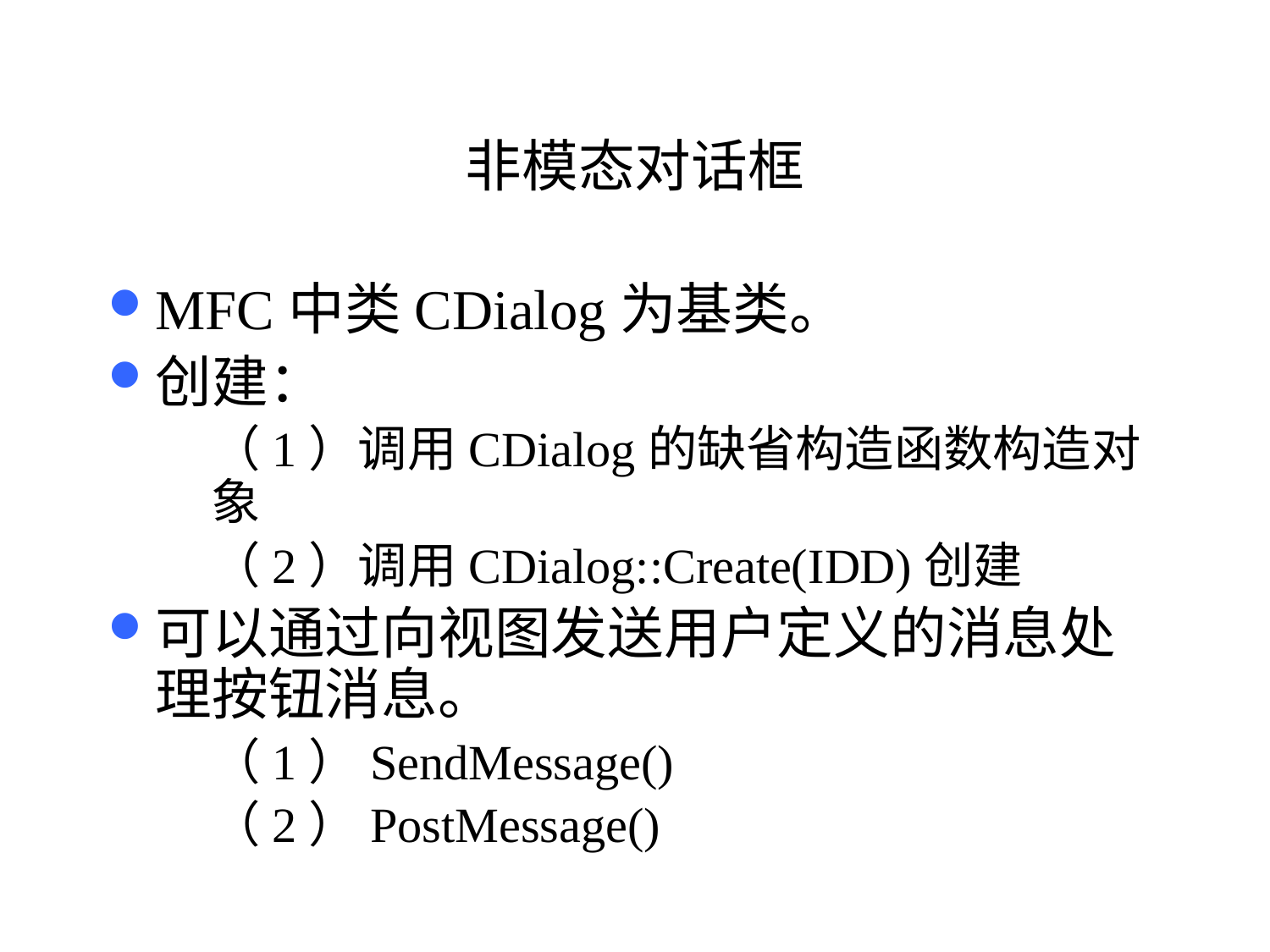

# 非模态对话框
MFC中类CDialog为基类。
创建：
（1）调用CDialog的缺省构造函数构造对象
（2）调用CDialog::Create(IDD)创建
可以通过向视图发送用户定义的消息处理按钮消息。
（1）SendMessage()
（2）PostMessage()
68